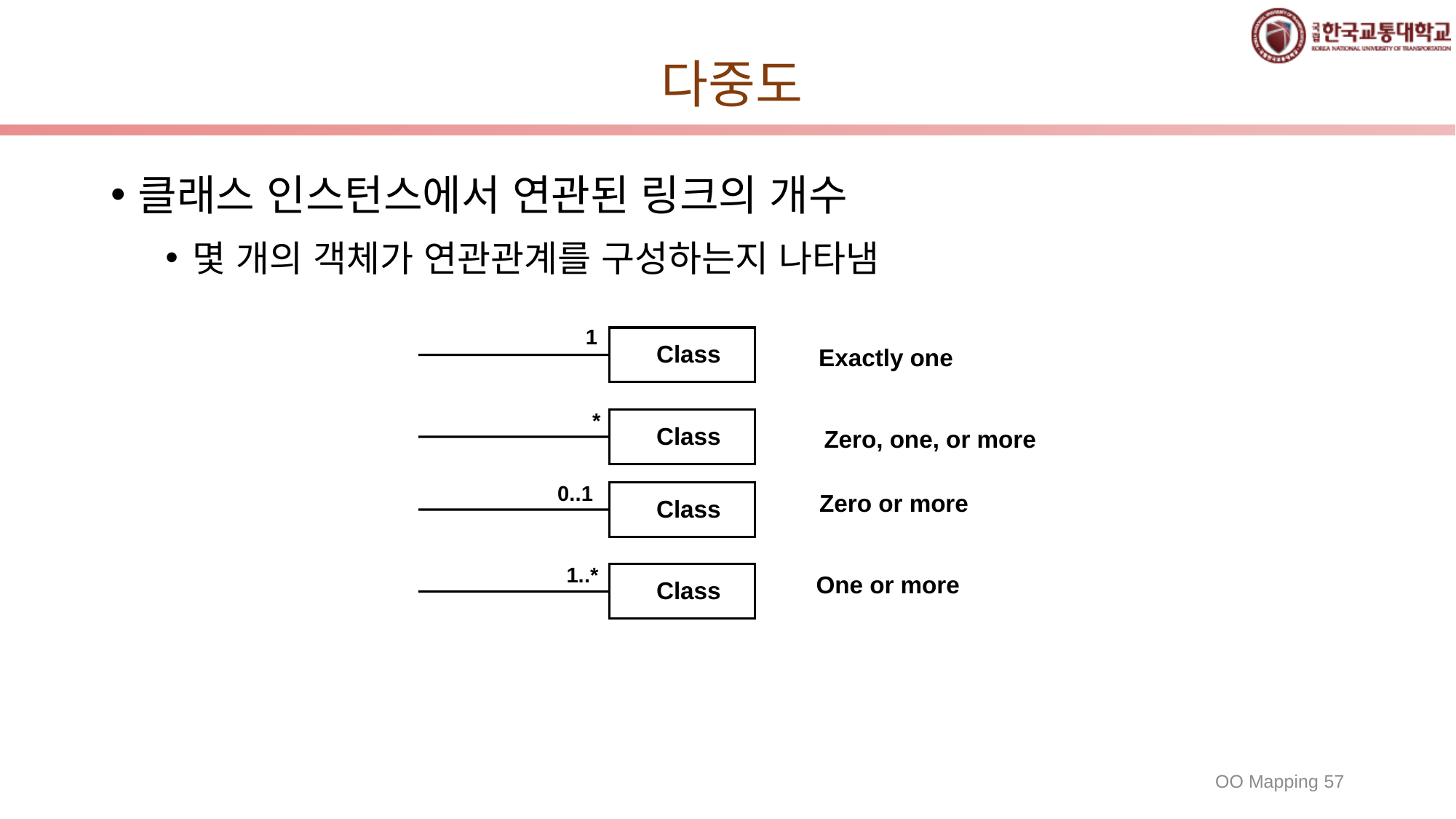

# 다중도
클래스 인스턴스에서 연관된 링크의 개수
몇 개의 객체가 연관관계를 구성하는지 나타냄
1

Class

Exactly one
*

Class

Zero, one, or more
0..1

Class

Zero or more
1..*

Class

One or more
57